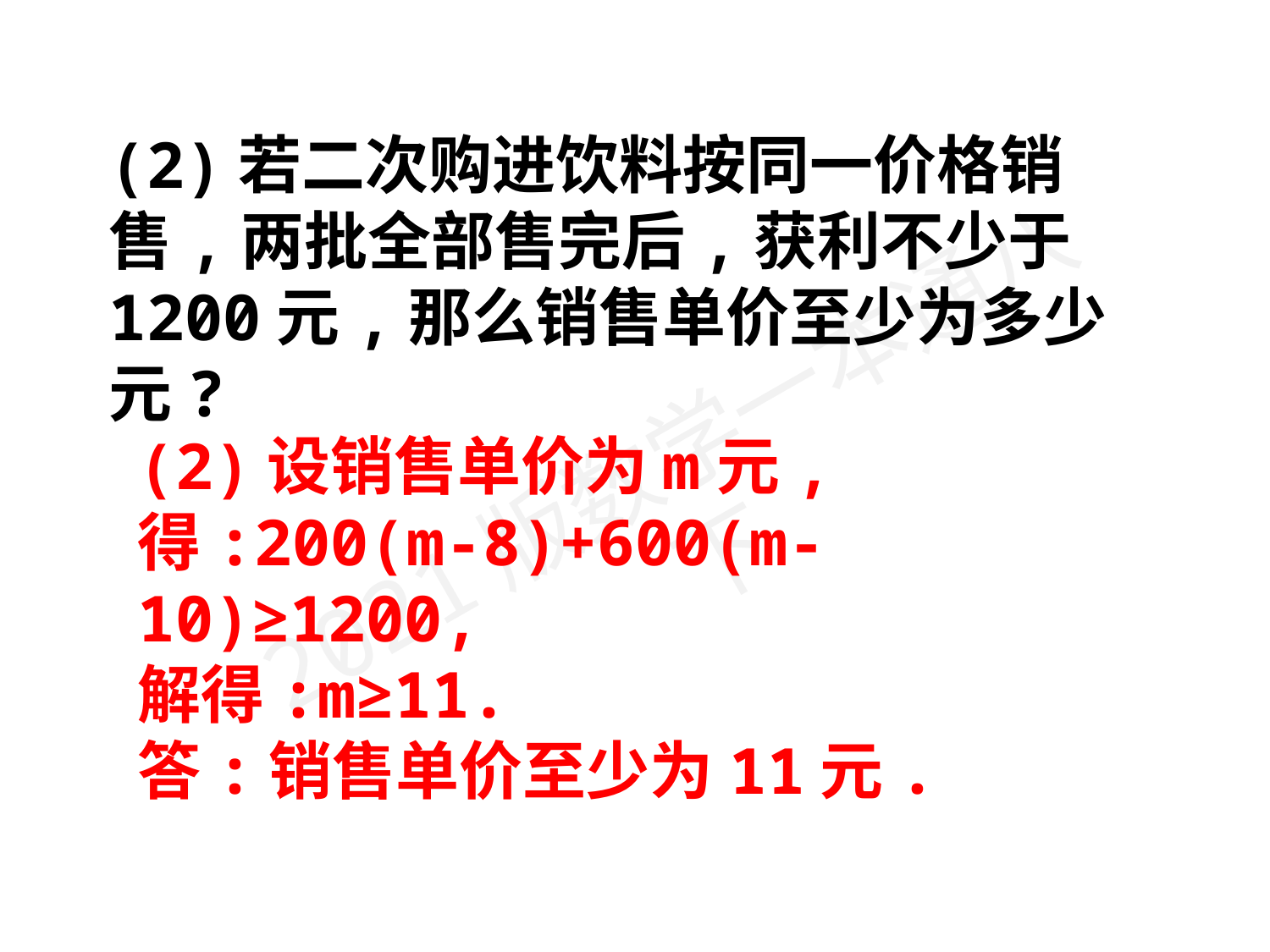

(2)若二次购进饮料按同一价格销售,两批全部售完后,获利不少于1200元,那么销售单价至少为多少元?
(2)设销售单价为m元,
得:200(m-8)+600(m-10)≥1200,
解得:m≥11.
答:销售单价至少为11元.